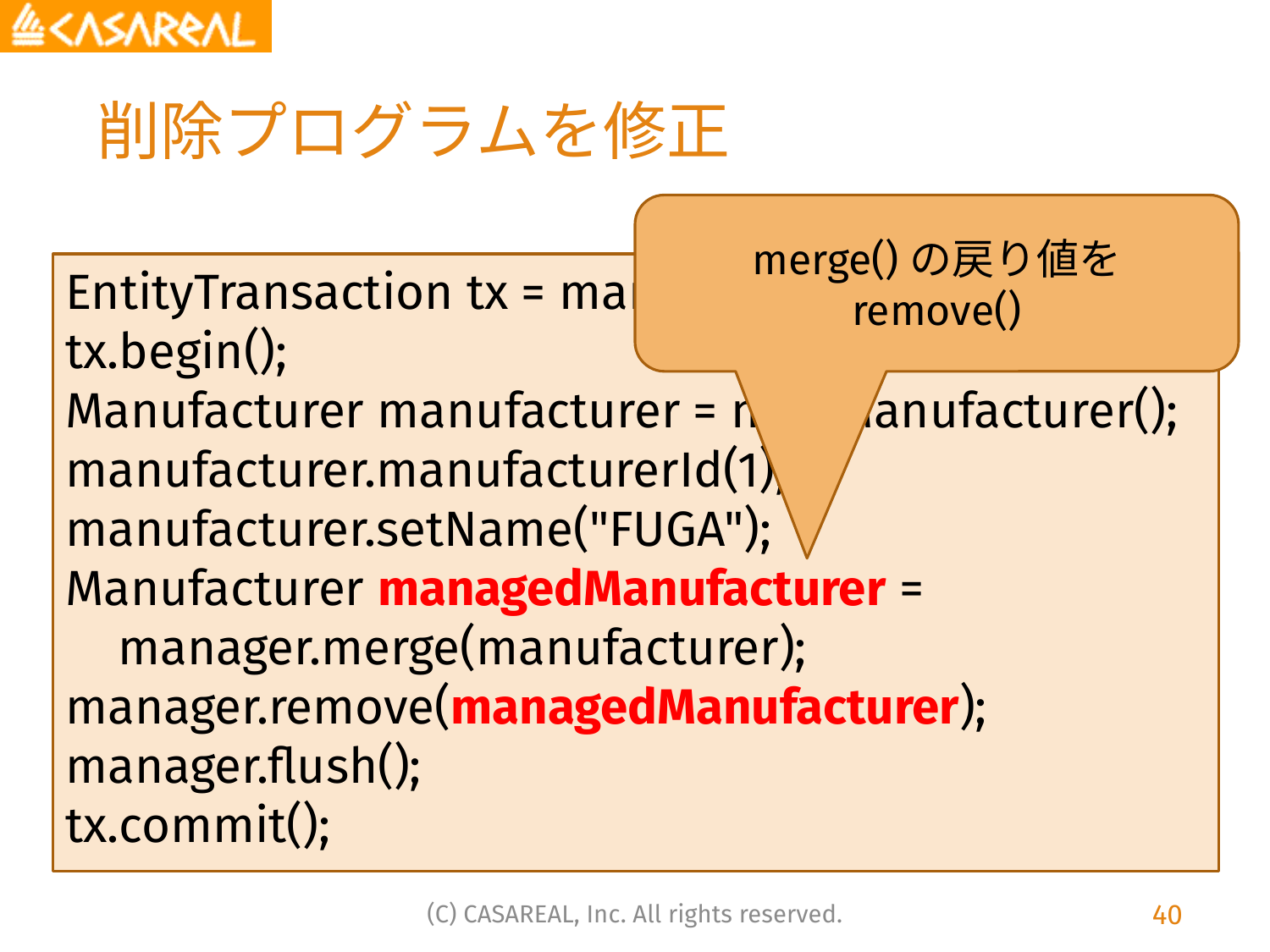

# 削除プログラムを修正
merge()の戻り値を
remove()
EntityTransaction tx = manager.getTransaction();
tx.begin();
Manufacturer manufacturer = new Manufacturer();
manufacturer.manufacturerId(1);
manufacturer.setName("FUGA");
Manufacturer managedManufacturer =
    manager.merge(manufacturer);
manager.remove(managedManufacturer);
manager.flush();
tx.commit();
(C) CASAREAL, Inc. All rights reserved.
40